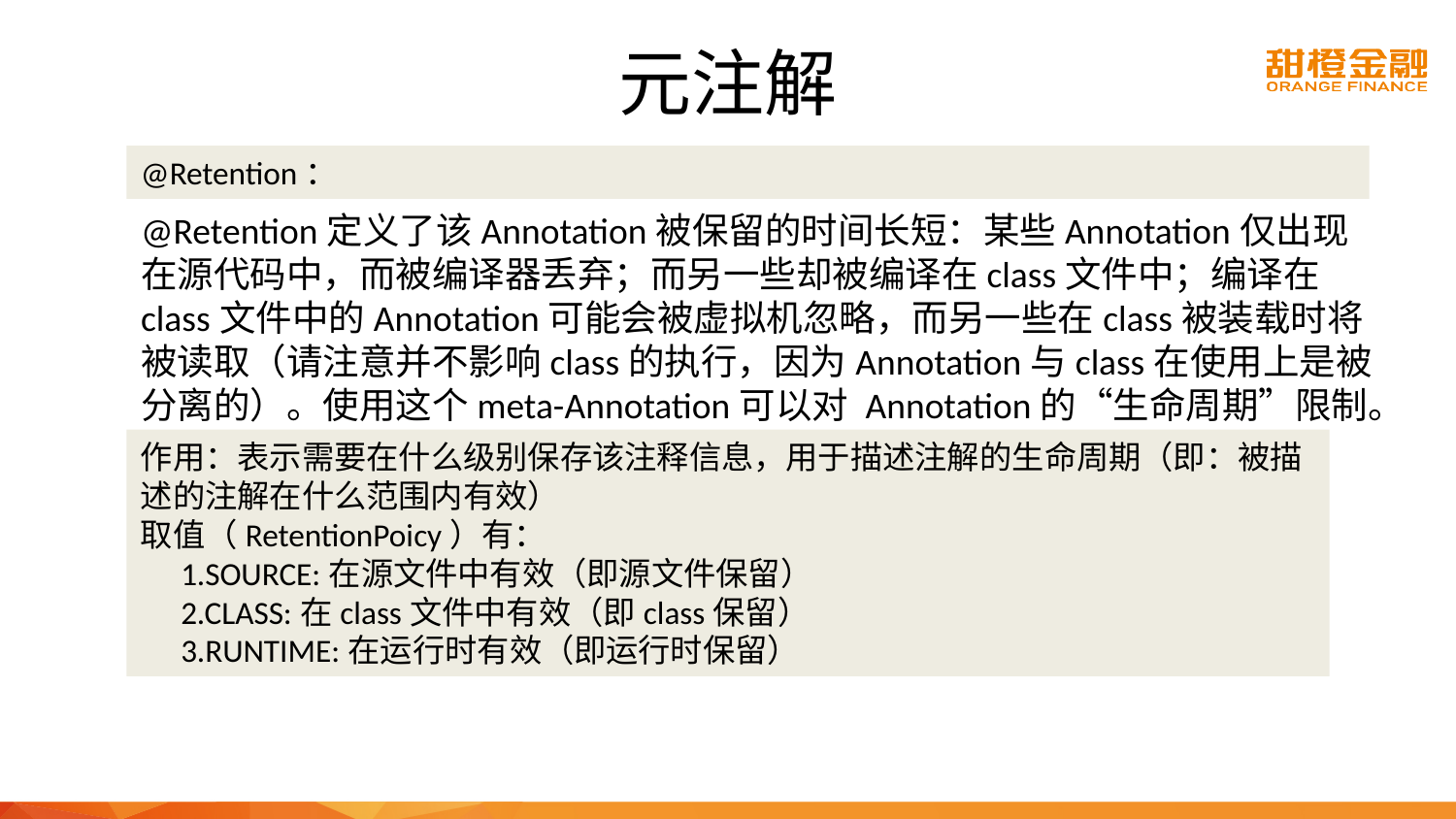

# 元注解
@Retention：
@Retention定义了该Annotation被保留的时间长短：某些Annotation仅出现在源代码中，而被编译器丢弃；而另一些却被编译在class文件中；编译在class文件中的Annotation可能会被虚拟机忽略，而另一些在class被装载时将被读取（请注意并不影响class的执行，因为Annotation与class在使用上是被分离的）。使用这个meta-Annotation可以对 Annotation的“生命周期”限制。
作用：表示需要在什么级别保存该注释信息，用于描述注解的生命周期（即：被描述的注解在什么范围内有效）
取值（RetentionPoicy）有：
　1.SOURCE:在源文件中有效（即源文件保留）
　2.CLASS:在class文件中有效（即class保留）
　3.RUNTIME:在运行时有效（即运行时保留）